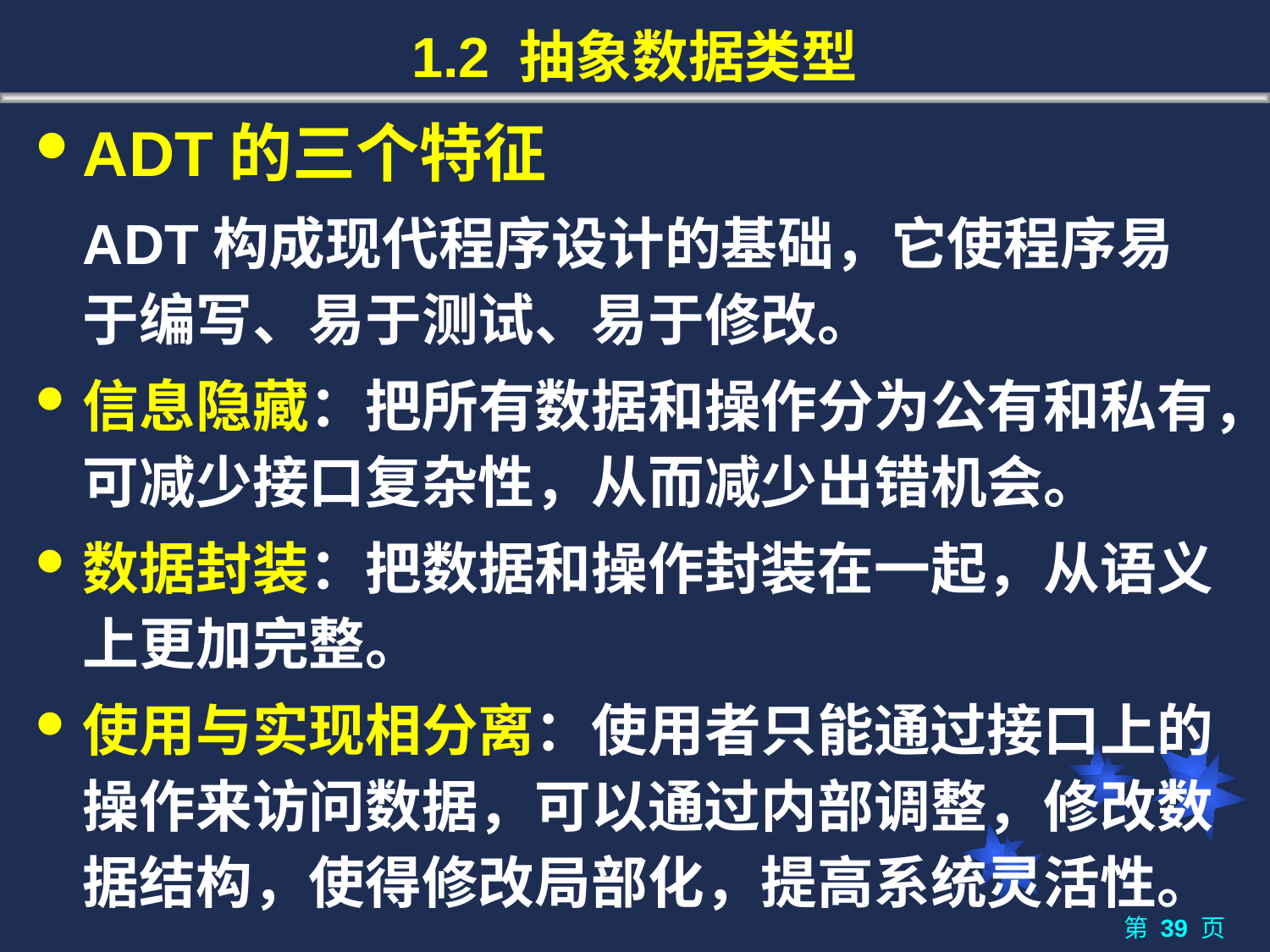

# 1.2 抽象数据类型
ADT的三个特征
	ADT构成现代程序设计的基础，它使程序易于编写、易于测试、易于修改。
信息隐藏：把所有数据和操作分为公有和私有，可减少接口复杂性，从而减少出错机会。
数据封装：把数据和操作封装在一起，从语义上更加完整。
使用与实现相分离：使用者只能通过接口上的操作来访问数据，可以通过内部调整，修改数据结构，使得修改局部化，提高系统灵活性。
第 39 页